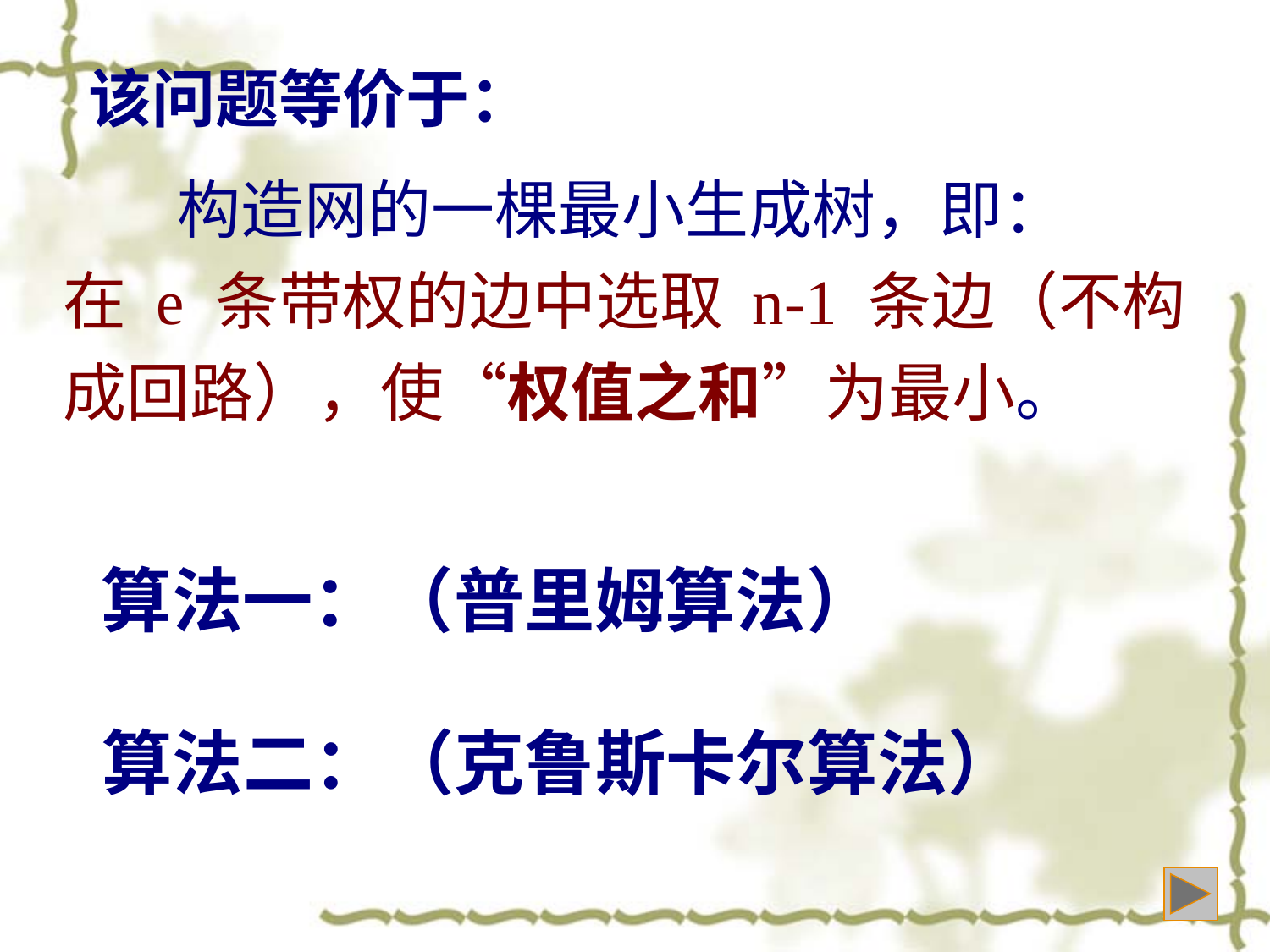

该问题等价于：
       构造网的一棵最小生成树，即：     在 e 条带权的边中选取 n-1 条边（不构成回路），使“权值之和”为最小。
算法一：（普里姆算法）
算法二：（克鲁斯卡尔算法）